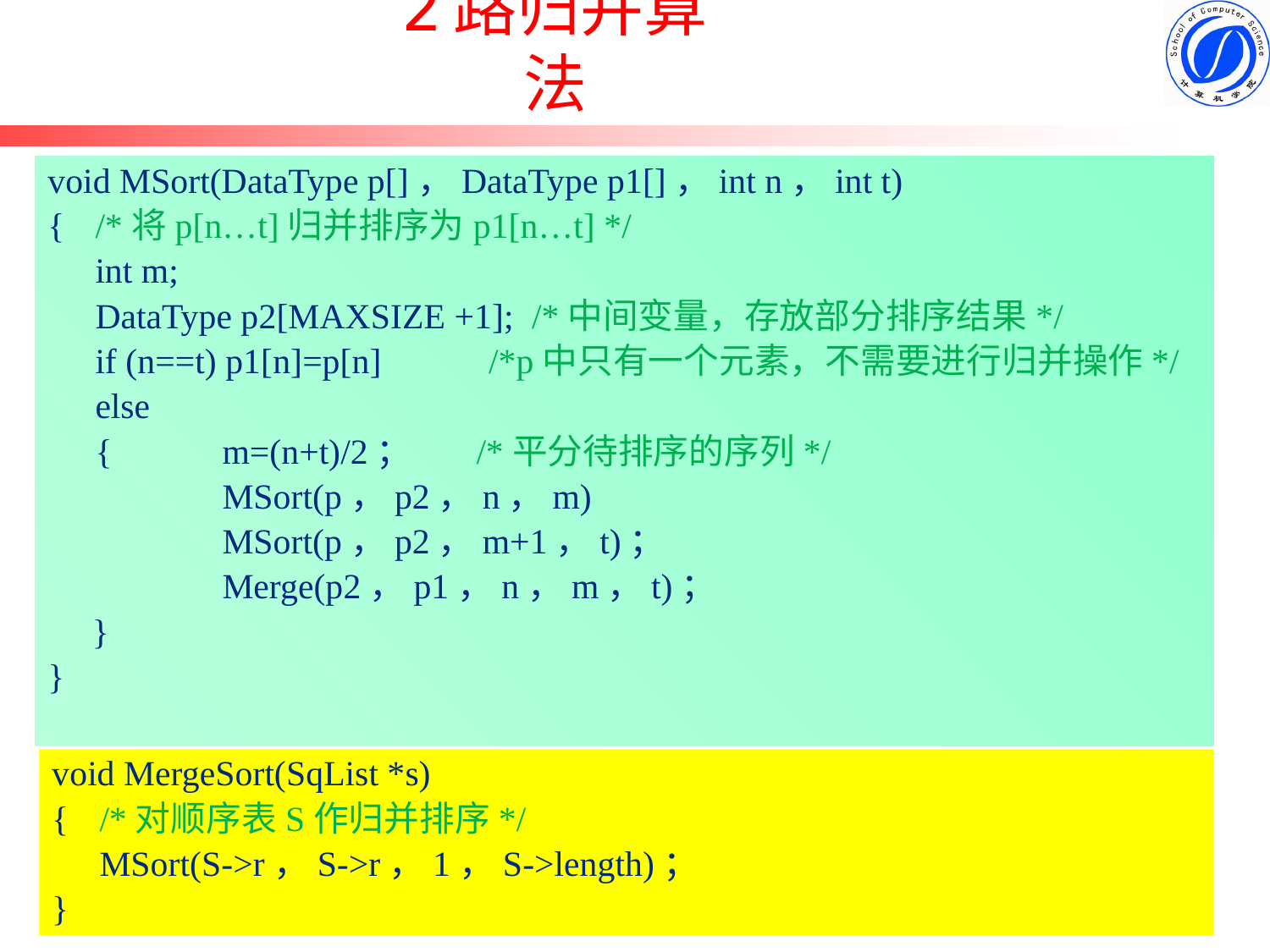

2路归并算法
void MSort(DataType p[]，DataType p1[]，int n，int t)
{	/*将p[n…t]归并排序为p1[n…t] */
	int m;
	DataType p2[MAXSIZE +1];  /*中间变量，存放部分排序结果*/
	if (n==t) p1[n]=p[n]            /*p中只有一个元素，不需要进行归并操作*/
	else
	{	m=(n+t)/2；	/*平分待排序的序列*/
		MSort(p，p2，n，m)
		MSort(p，p2，m+1，t)；
		Merge(p2，p1，n，m，t)；
     }
}

void MergeSort(SqList *s)
{	/*对顺序表S作归并排序*/
	MSort(S->r，S->r，1，S->length)；
}